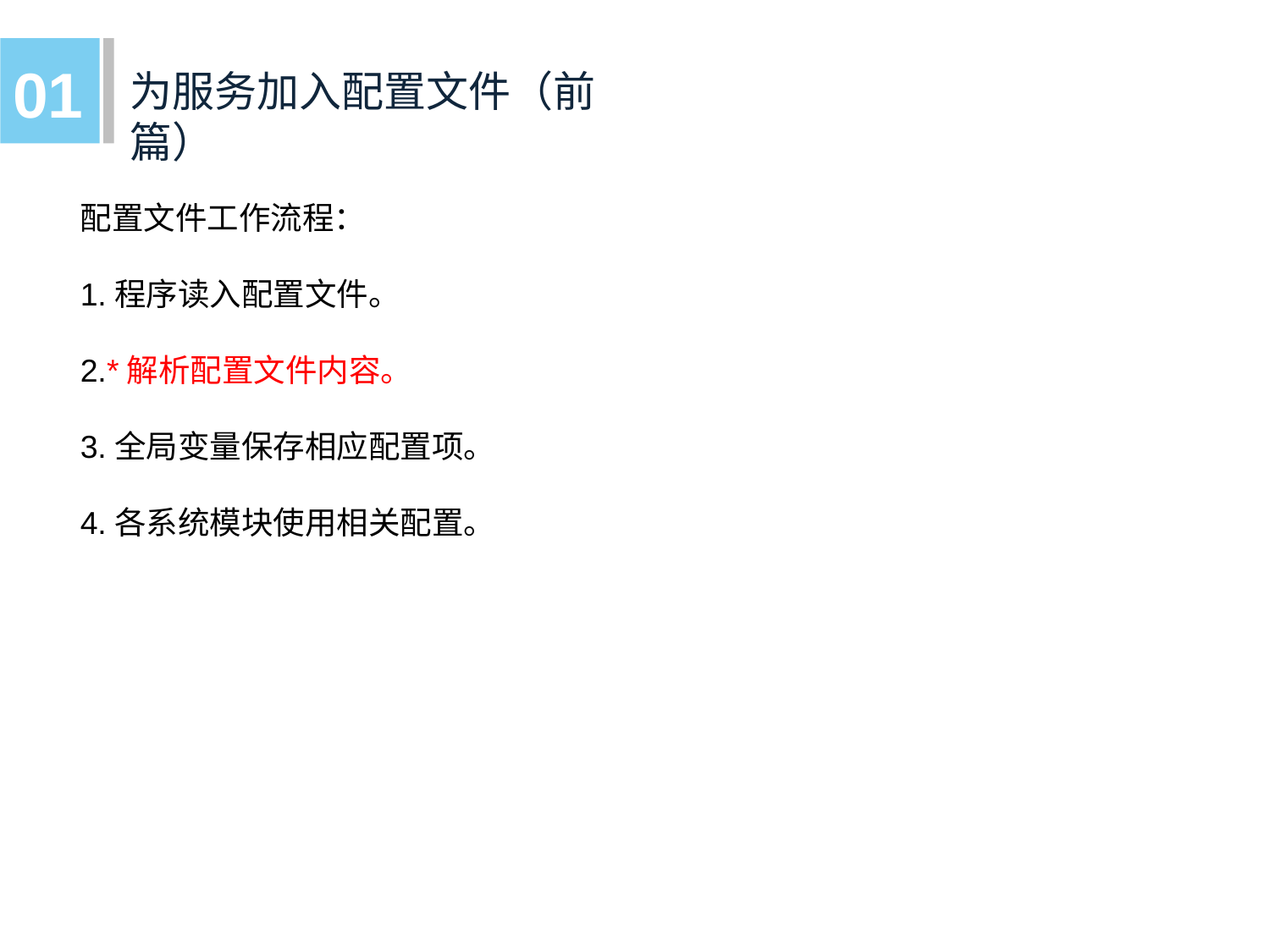

01
为服务加入配置文件（前篇）
配置文件工作流程：

1.程序读入配置文件。

2.*解析配置文件内容。

3.全局变量保存相应配置项。

4.各系统模块使用相关配置。